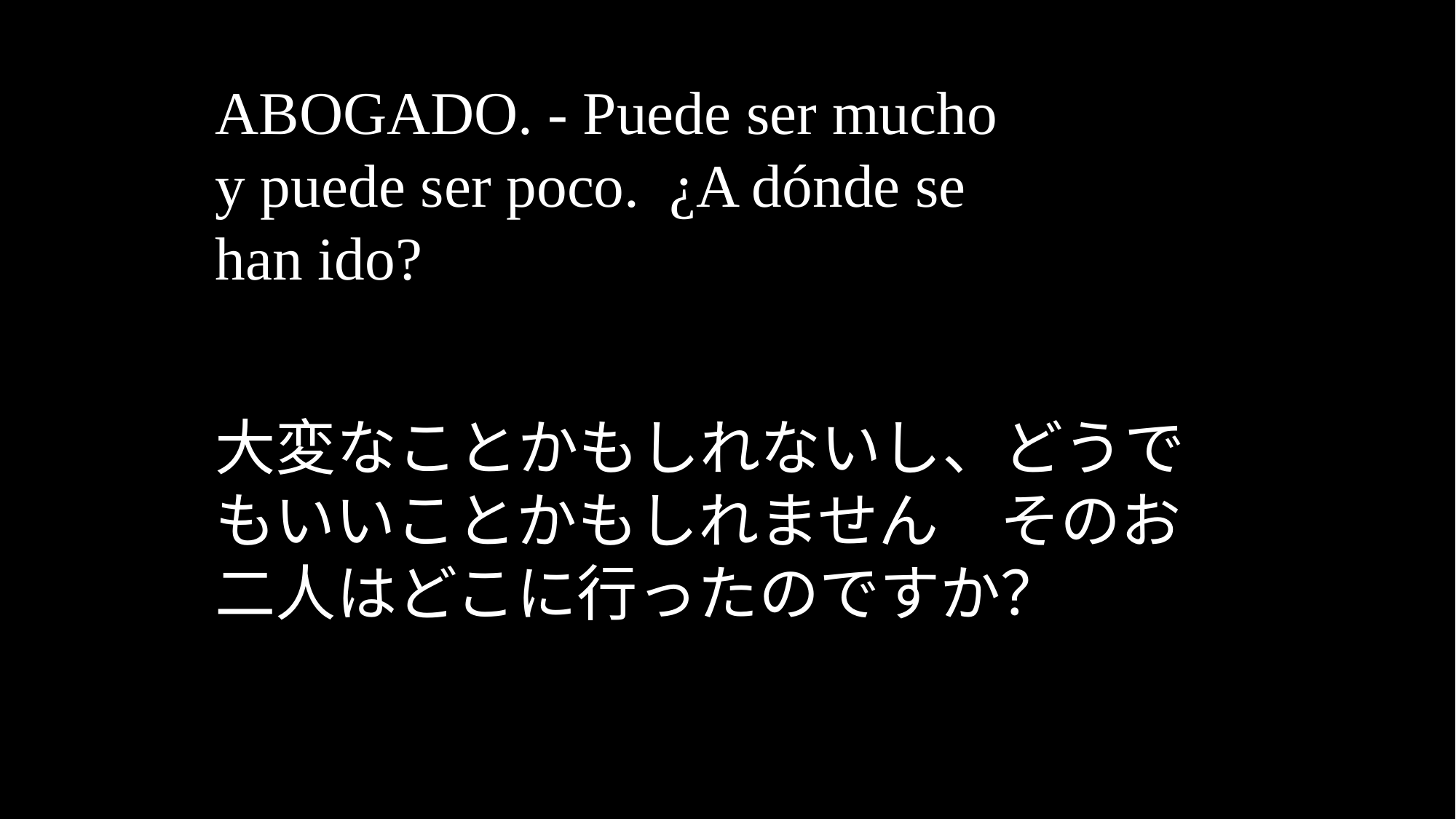

ABOGADO. - Puede ser mucho y puede ser poco.  ¿A dónde se han ido?

大変なことかもしれないし、どうでもいいことかもしれません　そのお二人はどこに行ったのですか？